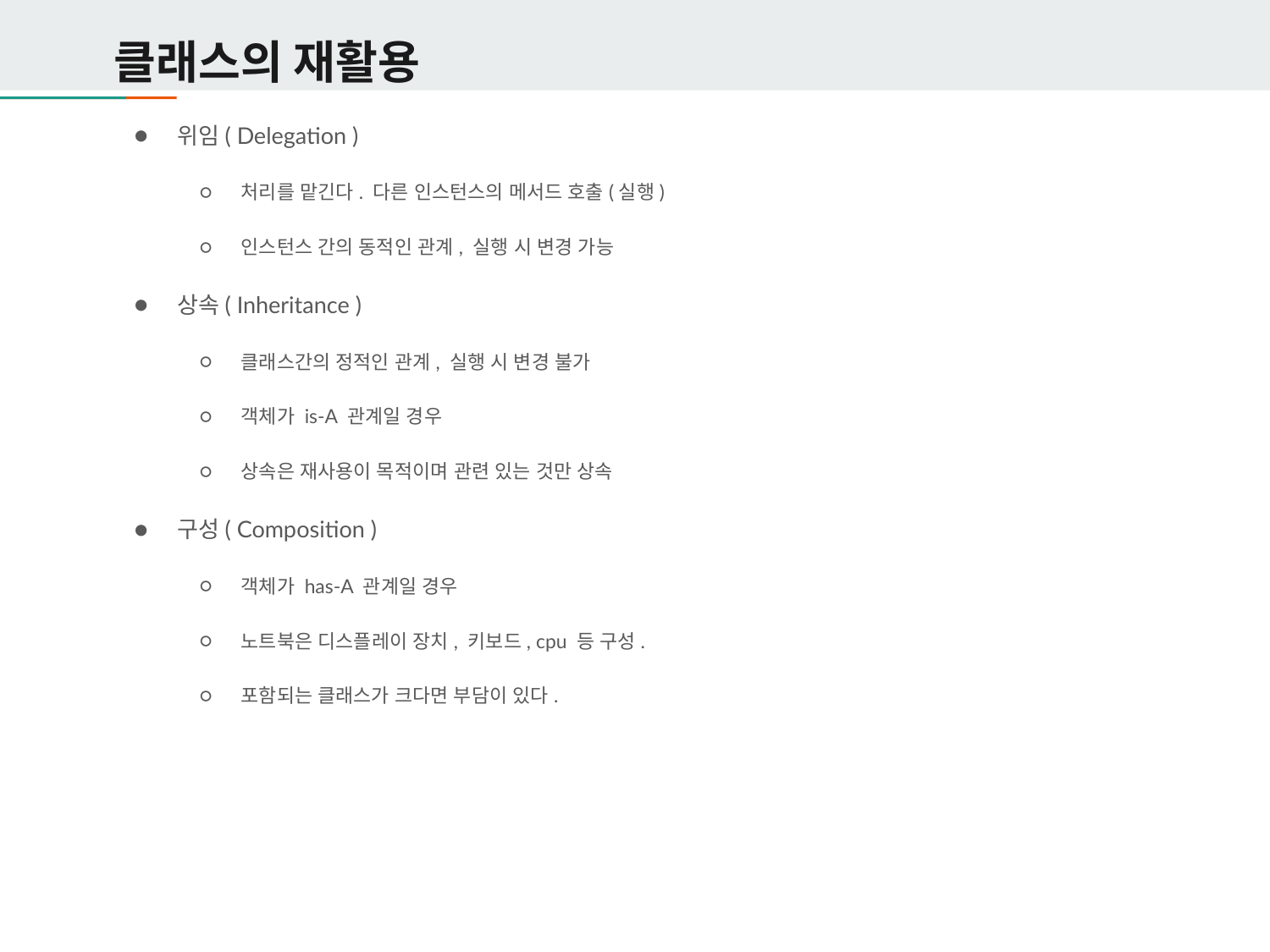

# 클래스의 재활용
위임( Delegation )
처리를 맡긴다. 다른 인스턴스의 메서드 호출(실행)
인스턴스 간의 동적인 관계, 실행 시 변경 가능
상속( Inheritance )
클래스간의 정적인 관계, 실행 시 변경 불가
객체가 is-A 관계일 경우
상속은 재사용이 목적이며 관련 있는 것만 상속
구성( Composition )
객체가 has-A 관계일 경우
노트북은 디스플레이 장치, 키보드, cpu 등 구성.
포함되는 클래스가 크다면 부담이 있다.